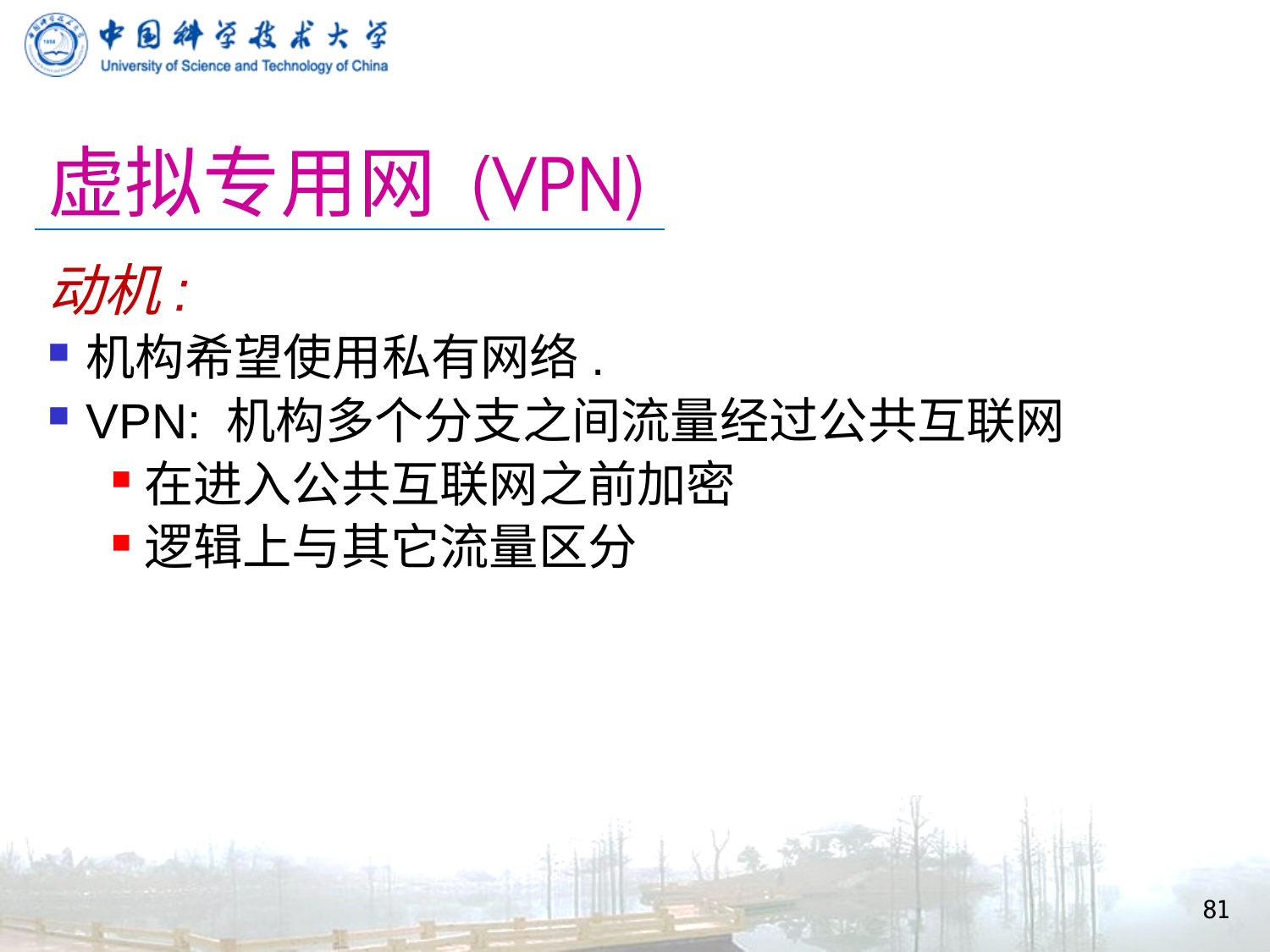

# 虚拟专用网 (VPN)
动机:
机构希望使用私有网络.
VPN: 机构多个分支之间流量经过公共互联网
在进入公共互联网之前加密
逻辑上与其它流量区分

81